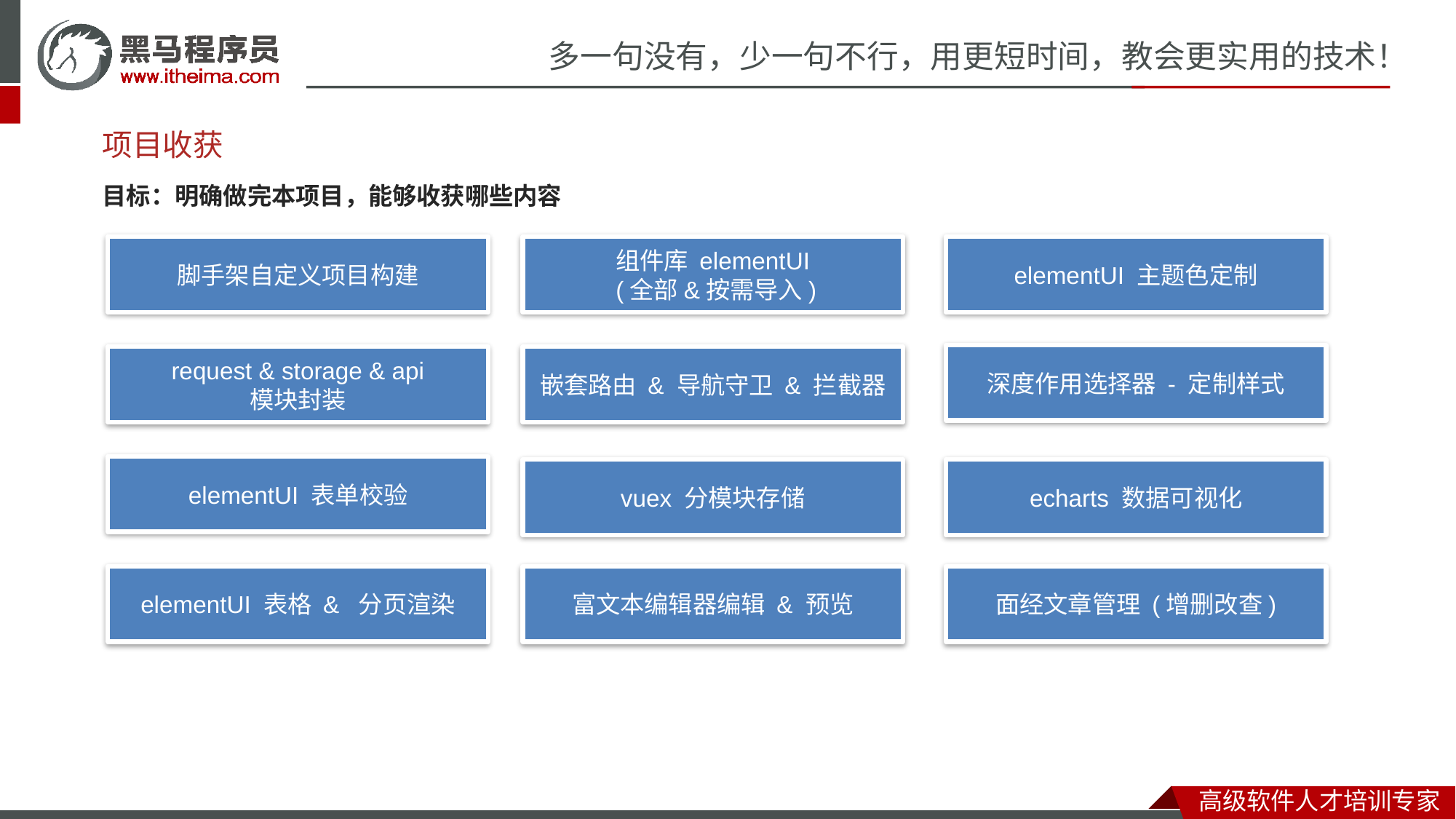

# 项目收获
目标：明确做完本项目，能够收获哪些内容
elementUI 主题色定制
组件库 elementUI
 (全部&按需导入)
脚手架自定义项目构建
深度作用选择器 - 定制样式
嵌套路由 & 导航守卫 & 拦截器
request & storage & api
模块封装
elementUI 表单校验
vuex 分模块存储
echarts 数据可视化
面经文章管理 (增删改查)
elementUI 表格 &  分页渲染
富文本编辑器编辑 & 预览